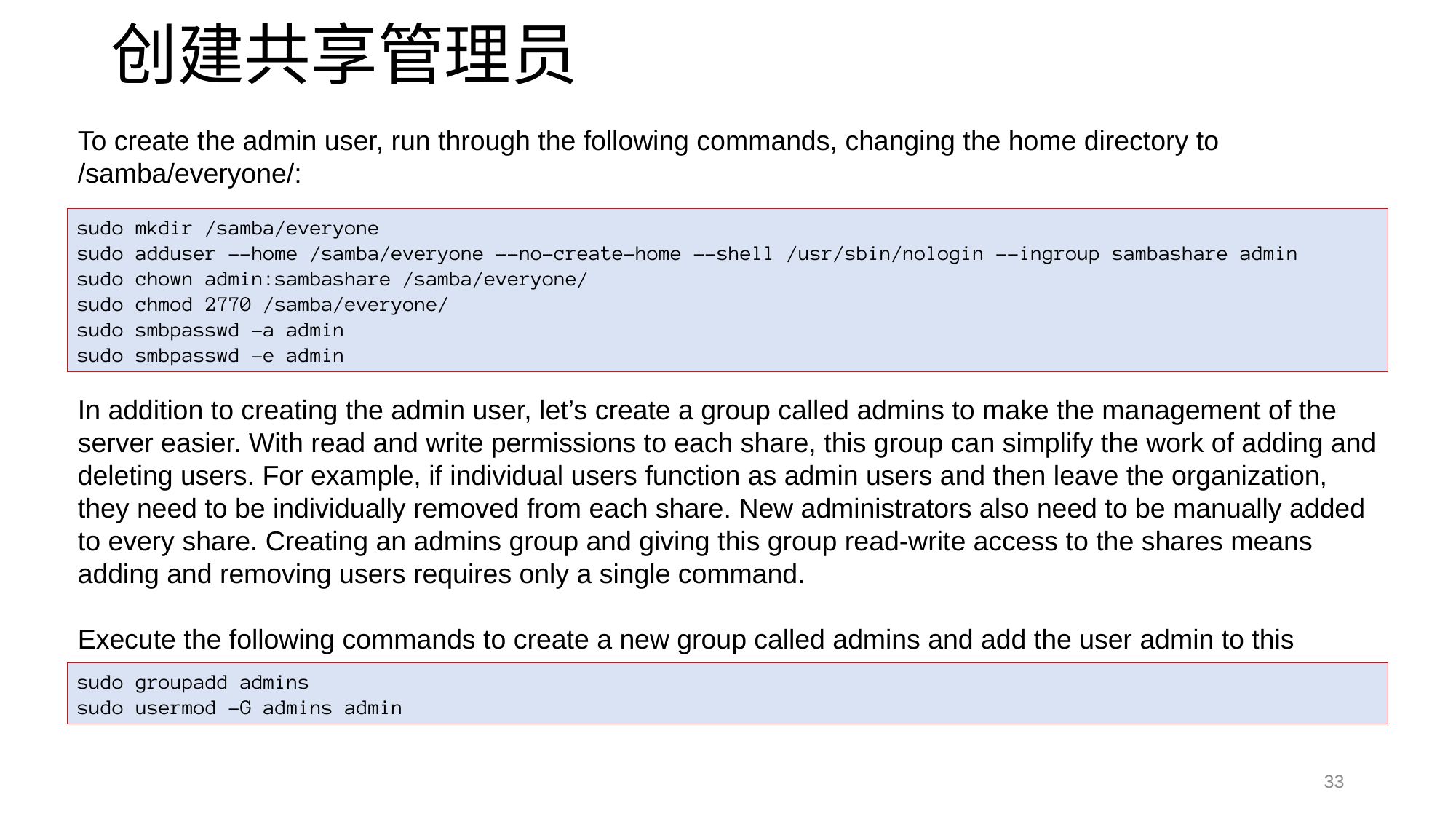

# 创建共享管理员
To create the admin user, run through the following commands, changing the home directory to /samba/everyone/:
sudo mkdir /samba/everyone
sudo adduser --home /samba/everyone --no-create-home --shell /usr/sbin/nologin --ingroup sambashare admin
sudo chown admin:sambashare /samba/everyone/
sudo chmod 2770 /samba/everyone/
sudo smbpasswd -a admin
sudo smbpasswd -e admin
In addition to creating the admin user, let’s create a group called admins to make the management of the server easier. With read and write permissions to each share, this group can simplify the work of adding and deleting users. For example, if individual users function as admin users and then leave the organization, they need to be individually removed from each share. New administrators also need to be manually added to every share. Creating an admins group and giving this group read-write access to the shares means adding and removing users requires only a single command.

Execute the following commands to create a new group called admins and add the user admin to this group:
sudo groupadd admins
sudo usermod -G admins admin
33